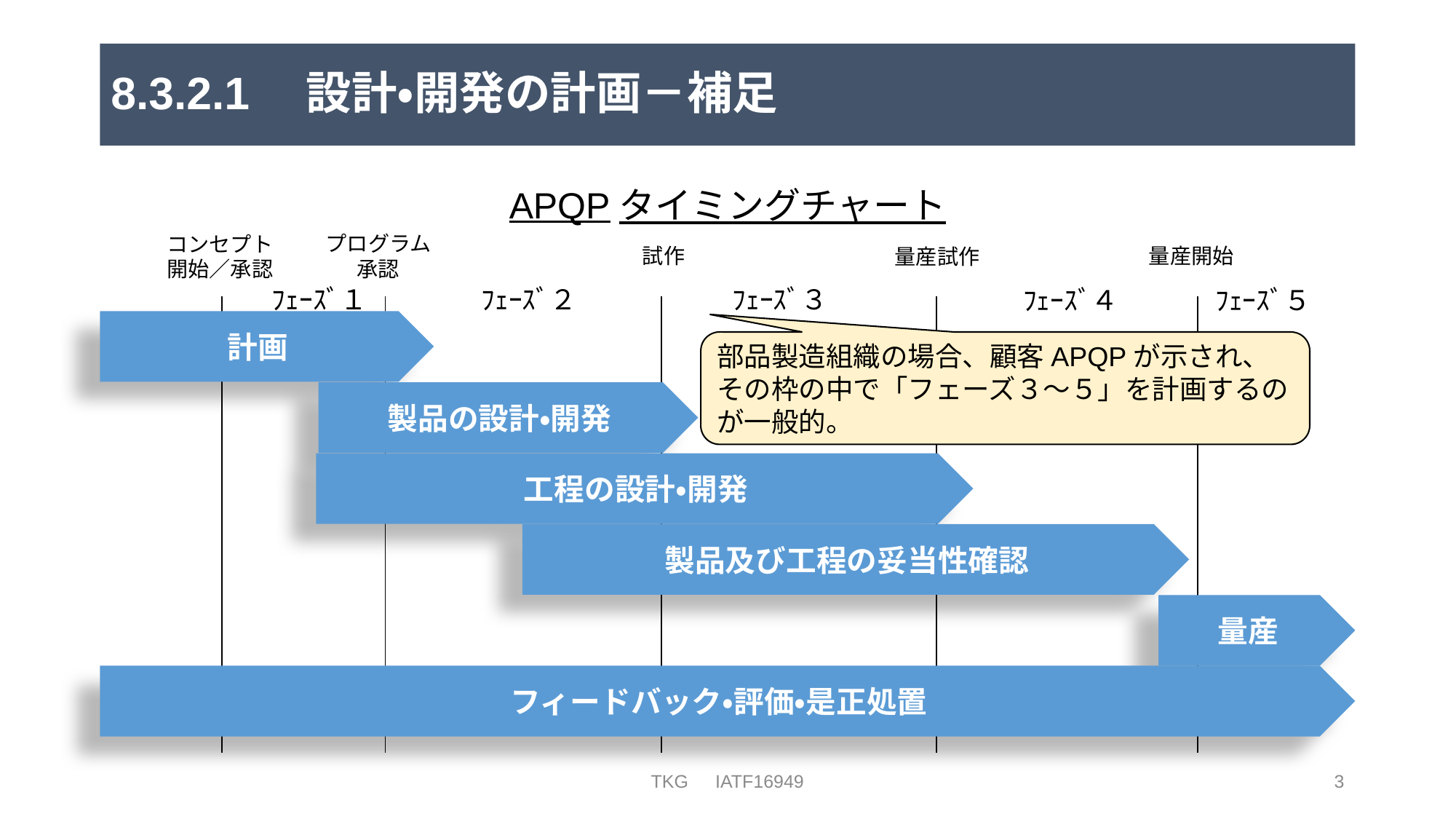

# 8.3.2.1　設計・開発の計画－補足
APQPタイミングチャート
試作
量産開始
プログラム
承認
コンセプト
開始／承認
量産試作
ﾌｪｰｽﾞ２
ﾌｪｰｽﾞ３
ﾌｪｰｽﾞ１
ﾌｪｰｽﾞ４
ﾌｪｰｽﾞ５
|  |  |  |  |  |  |
| --- | --- | --- | --- | --- | --- |
計画
部品製造組織の場合、顧客APQPが示され、その枠の中で「フェーズ３～５」を計画するのが一般的。
製品の設計・開発
工程の設計・開発
製品及び工程の妥当性確認
量産
フィードバック・評価・是正処置
TKG　IATF16949
3